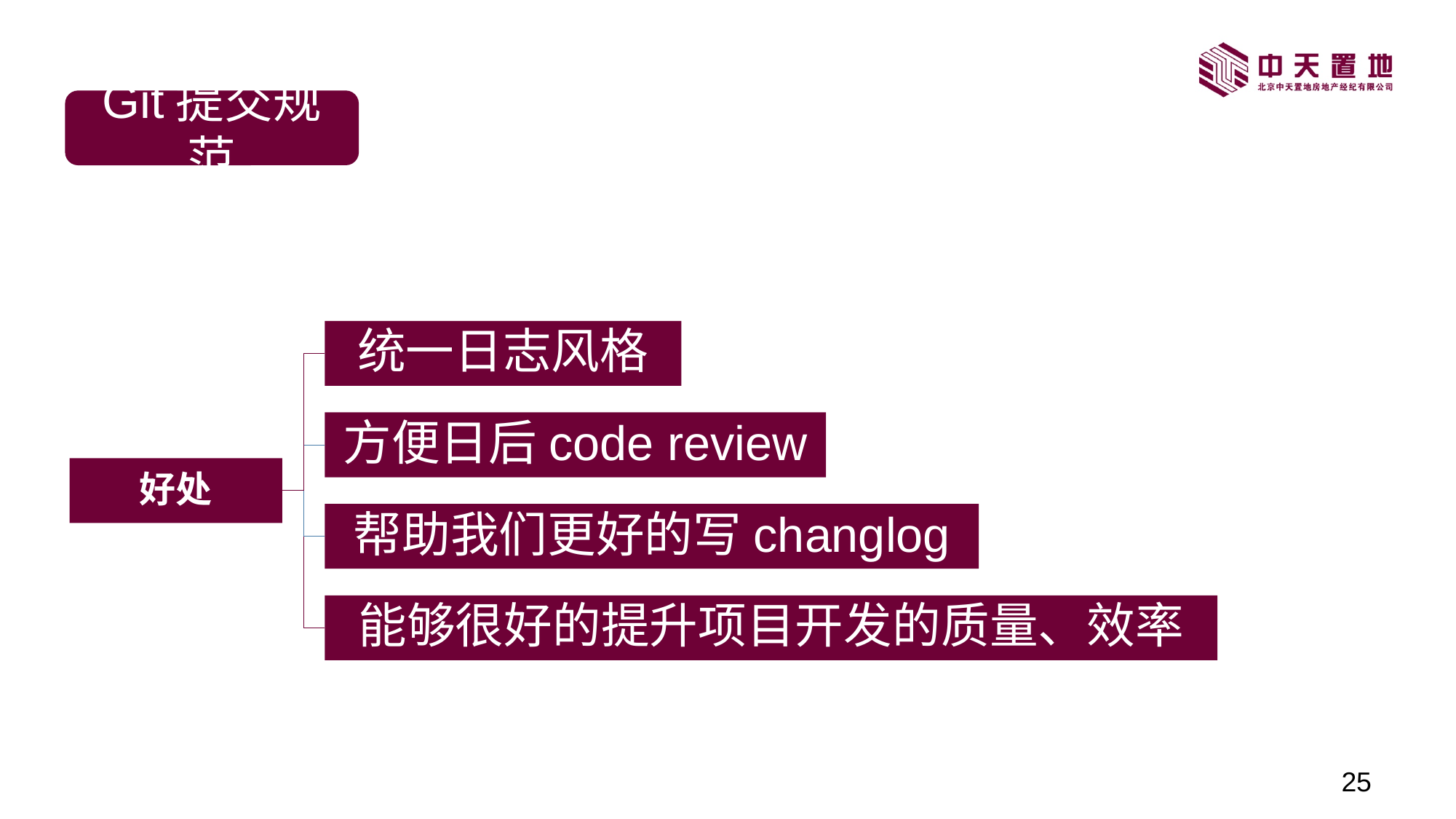

Git提交规范
好处
统一日志风格
方便日后code review
帮助我们更好的写changlog
能够很好的提升项目开发的质量、效率
25